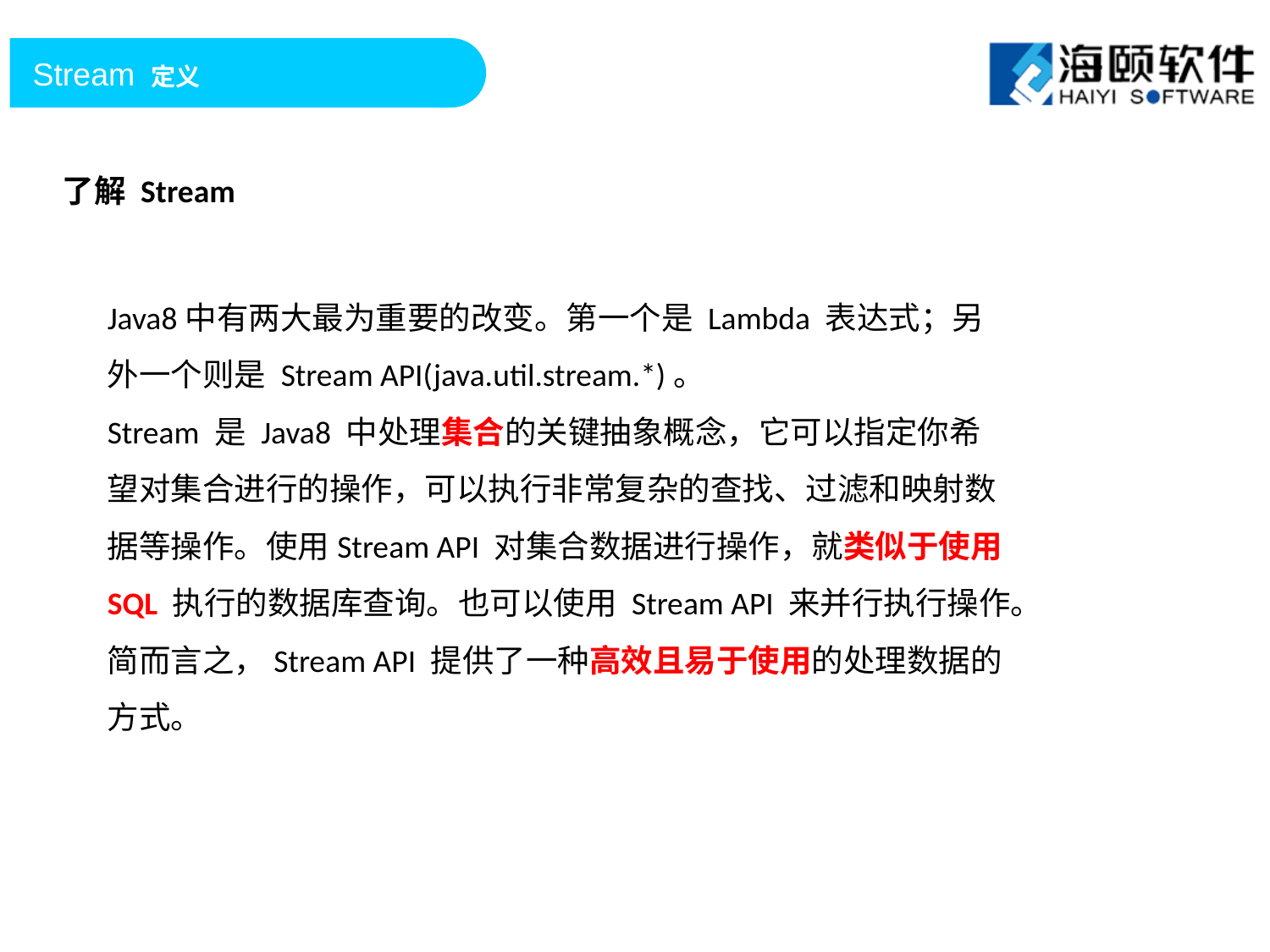

Stream 定义
了解 Stream
Java8中有两大最为重要的改变。第一个是 Lambda 表达式；另外一个则是 Stream API(java.util.stream.*)。
Stream 是 Java8 中处理集合的关键抽象概念，它可以指定你希望对集合进行的操作，可以执行非常复杂的查找、过滤和映射数据等操作。使用Stream API 对集合数据进行操作，就类似于使用 SQL 执行的数据库查询。也可以使用 Stream API 来并行执行操作。简而言之，Stream API 提供了一种高效且易于使用的处理数据的方式。